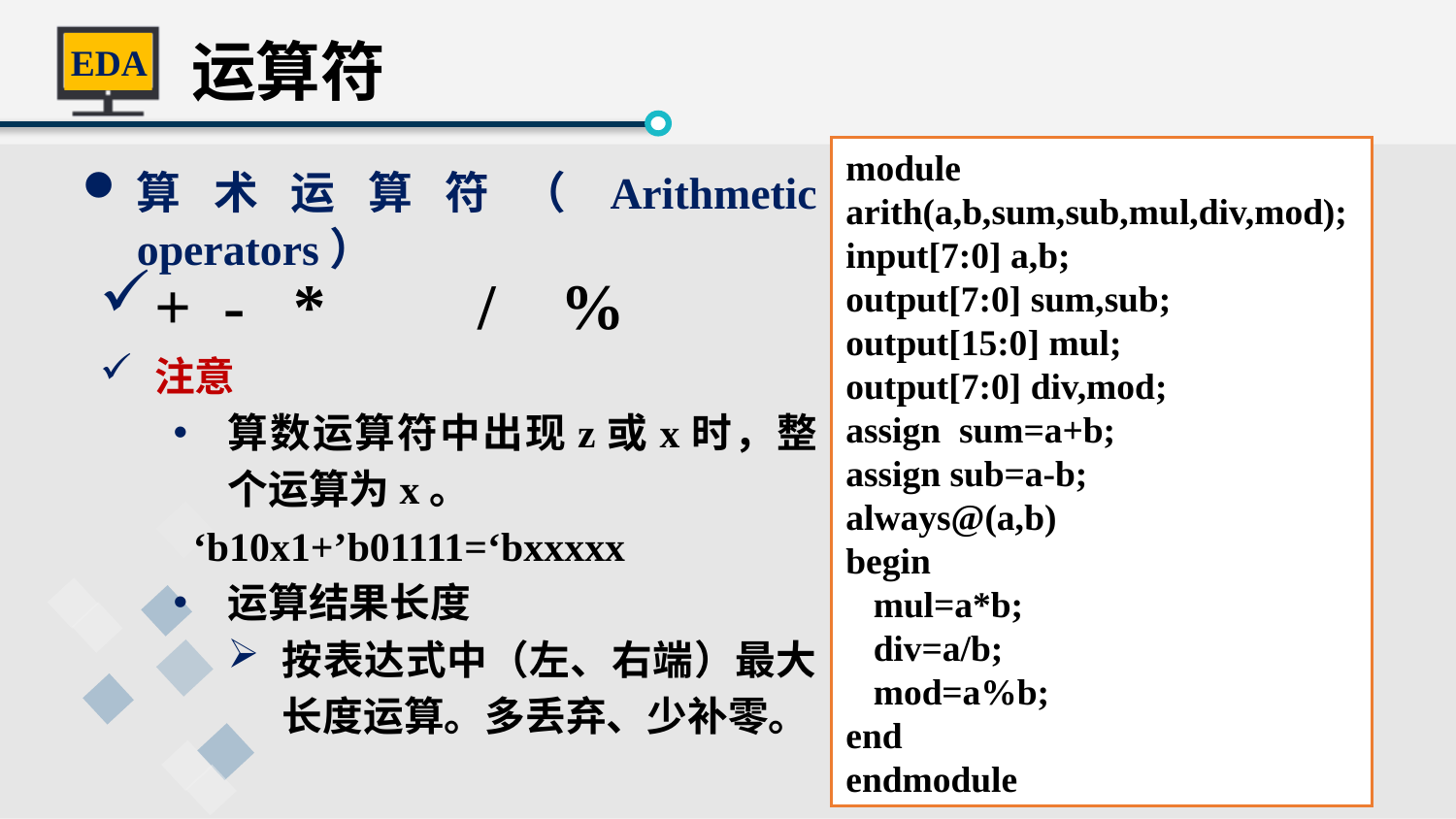

运算符
module arith(a,b,sum,sub,mul,div,mod);
input[7:0] a,b;
output[7:0] sum,sub;
output[15:0] mul;
output[7:0] div,mod;
assign  sum=a+b;
assign sub=a-b;
always@(a,b)
begin
   mul=a*b;
   div=a/b;
   mod=a%b;
end
endmodule
算术运算符（Arithmetic operators）
+  -   *	  /    %
注意
算数运算符中出现z或x时，整个运算为x。
  ‘b10x1+’b01111=‘bxxxxx
运算结果长度
按表达式中（左、右端）最大长度运算。多丢弃、少补零。